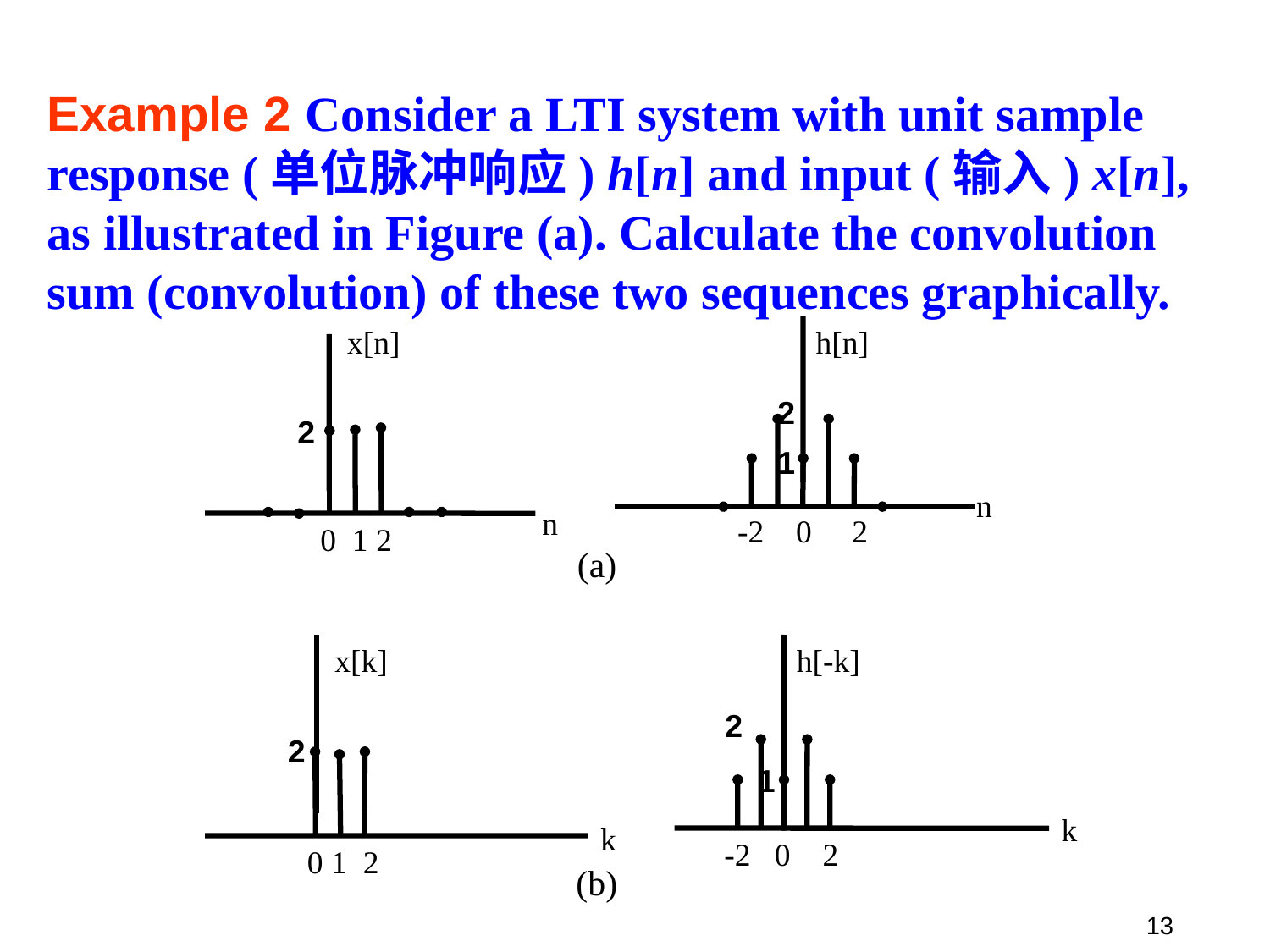

Example 2 Consider a LTI system with unit sample response (单位脉冲响应) h[n] and input (输入) x[n], as illustrated in Figure (a). Calculate the convolution sum (convolution) of these two sequences graphically.
x[n]

h[n]

2
2

1

n
n

-2    0     2

    0  1 2

(a)

x[k]
h[-k]

2
2

1

k
k

   -2   0    2

   0 1  2
 (b)

13
13